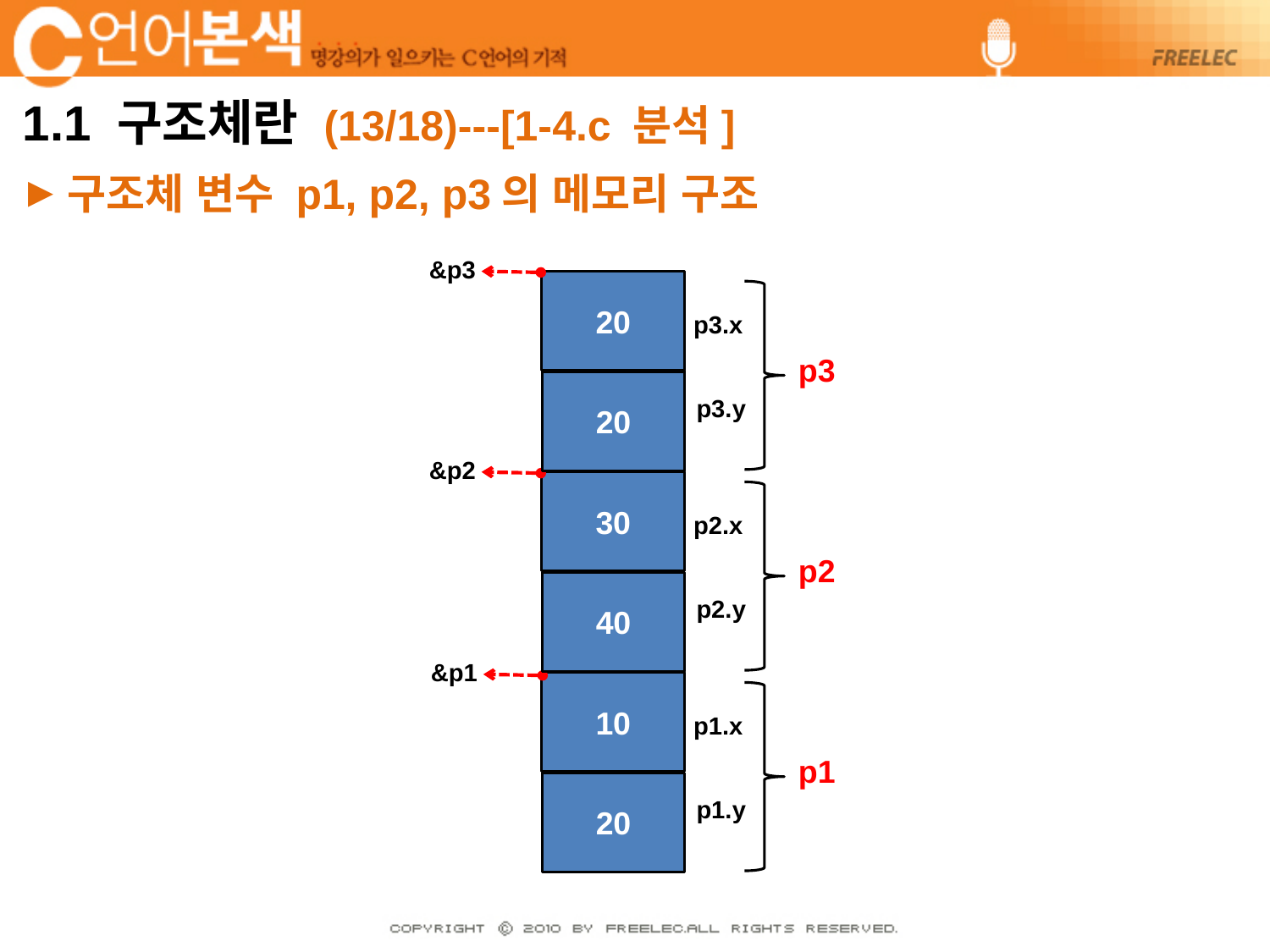

# 1.1 구조체란 (13/18)---[1-4.c 분석]
구조체 변수 p1, p2, p3의 메모리 구조

&p3
20

p3.x
p3
20
p3.y
&p2
30

p2.x
p2
40
p2.y
&p1
10

p1.x
p1
20
p1.y